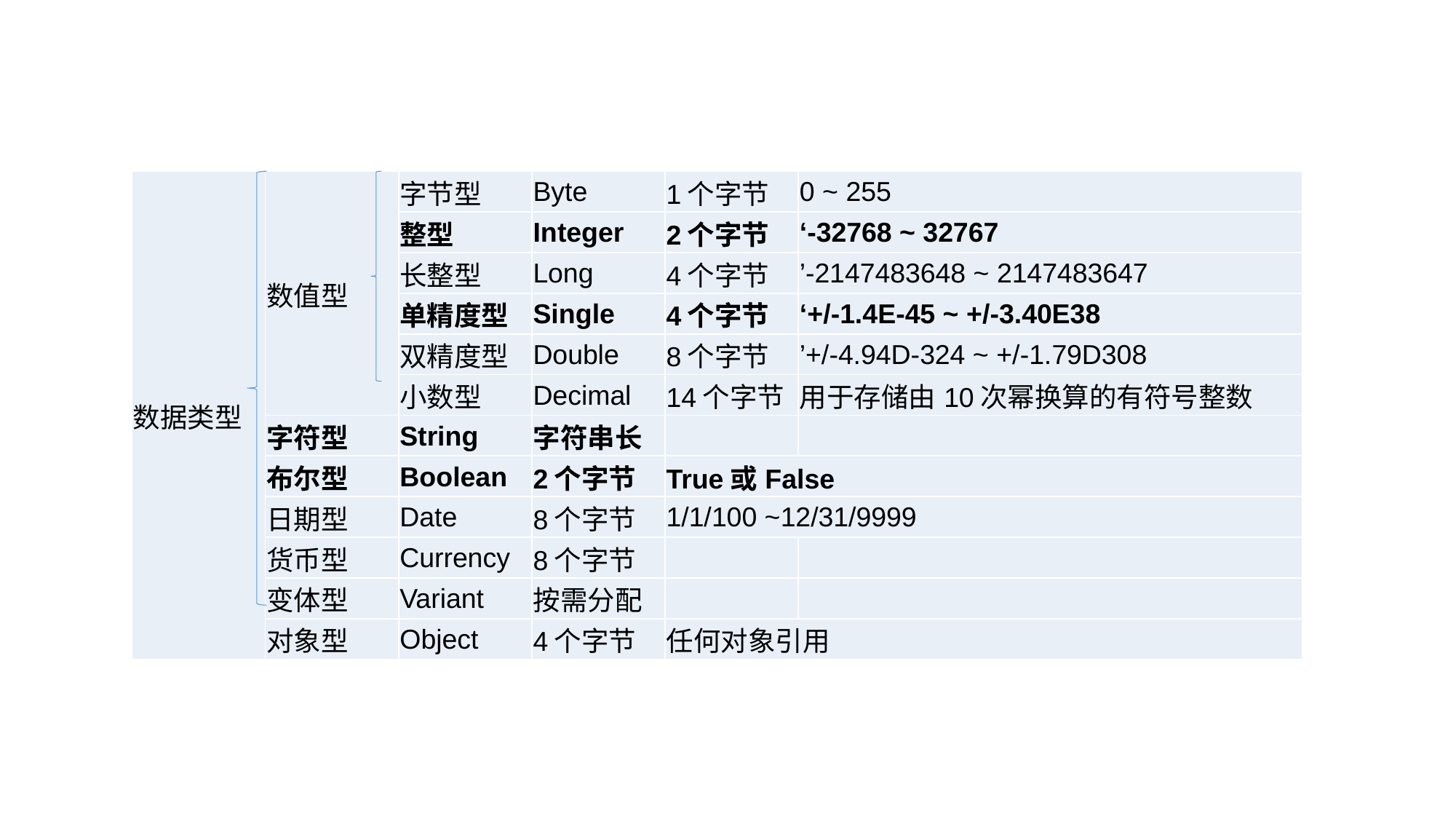

| 数据类型 | 数值型 | 字节型 | Byte | 1个字节 | 0 ~ 255 |
| --- | --- | --- | --- | --- | --- |
|  |  | 整型 | Integer | 2个字节 | ‘-32768 ~ 32767 |
|  |  | 长整型 | Long | 4个字节 | ’-2147483648 ~ 2147483647 |
|  |  | 单精度型 | Single | 4个字节 | ‘+/-1.4E-45 ~ +/-3.40E38 |
|  |  | 双精度型 | Double | 8个字节 | ’+/-4.94D-324 ~ +/-1.79D308 |
|  |  | 小数型 | Decimal | 14个字节 | 用于存储由10次幂换算的有符号整数 |
|  | 字符型 | String | 字符串长 |  |  |
|  | 布尔型 | Boolean | 2个字节 | True或False |  |
|  | 日期型 | Date | 8个字节 | 1/1/100 ~12/31/9999 |  |
|  | 货币型 | Currency | 8个字节 |  |  |
|  | 变体型 | Variant | 按需分配 |  |  |
|  | 对象型 | Object | 4个字节 | 任何对象引用 |  |